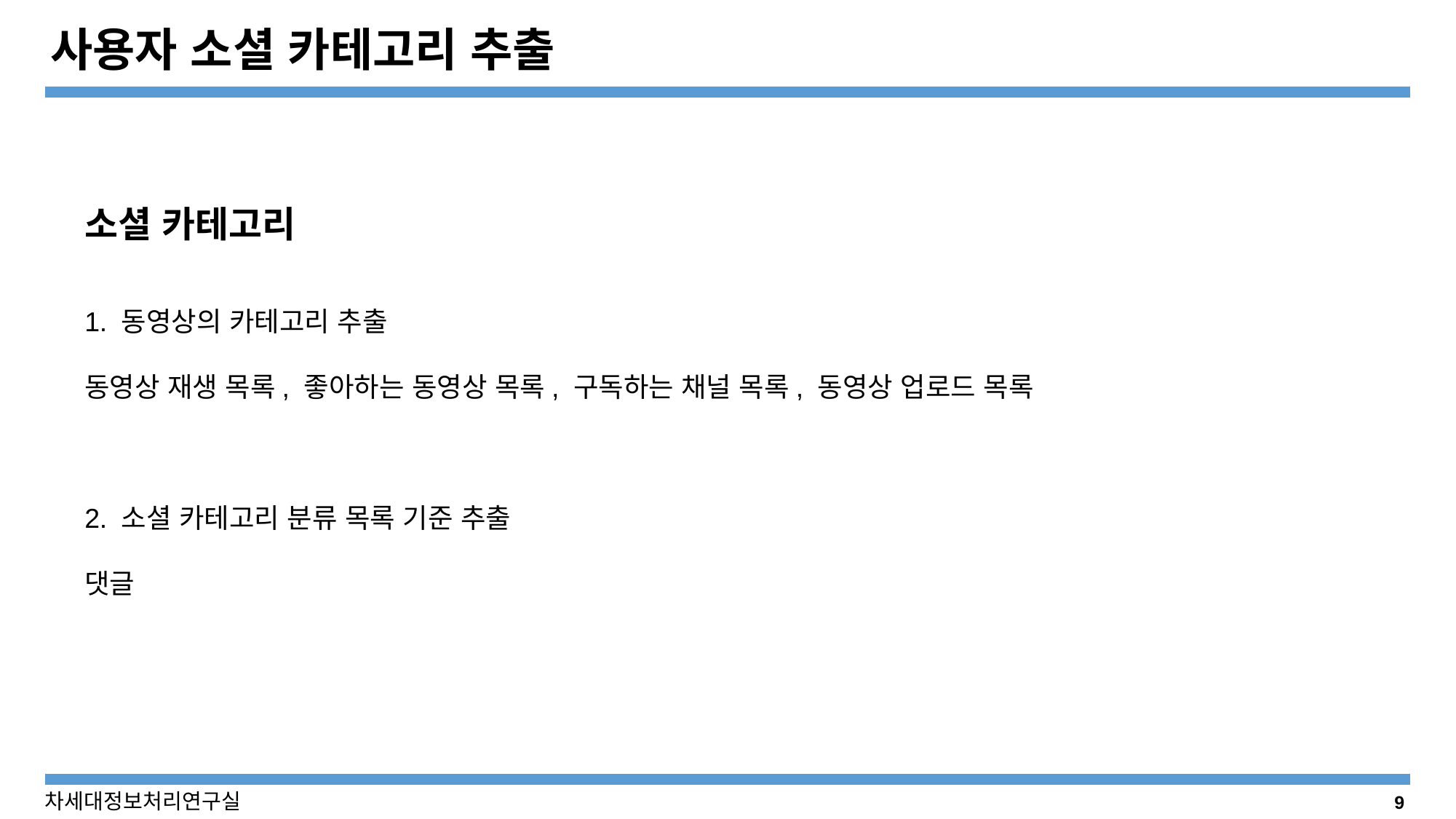

# 사용자 소셜 카테고리 추출
소셜 카테고리
1. 동영상의 카테고리 추출
동영상 재생 목록, 좋아하는 동영상 목록, 구독하는 채널 목록, 동영상 업로드 목록

2. 소셜 카테고리 분류 목록 기준 추출
댓글
9